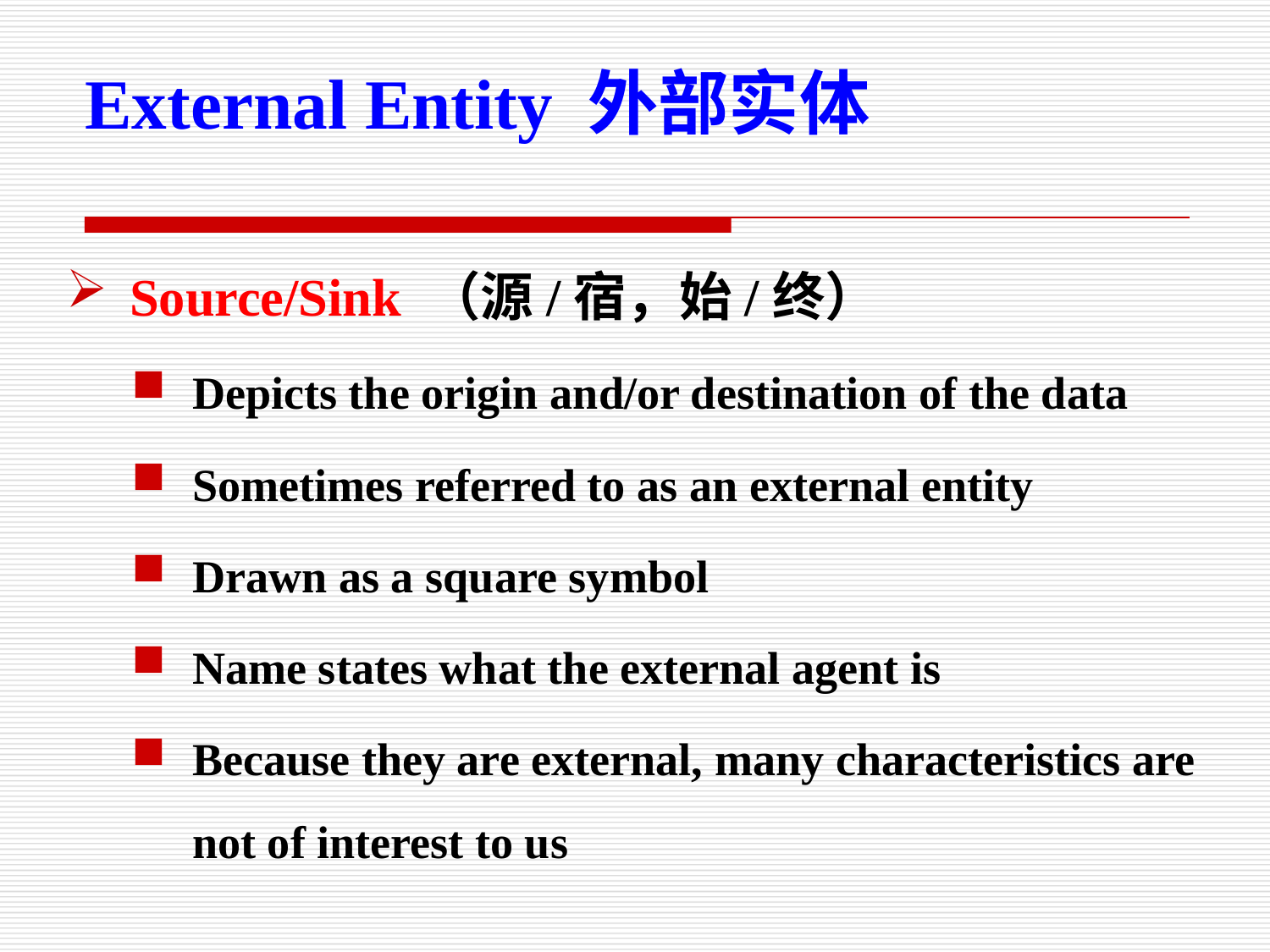

External Entity 外部实体
Source/Sink （源/宿，始/终）
Depicts the origin and/or destination of the data
Sometimes referred to as an external entity
Drawn as a square symbol
Name states what the external agent is
Because they are external, many characteristics are not of interest to us